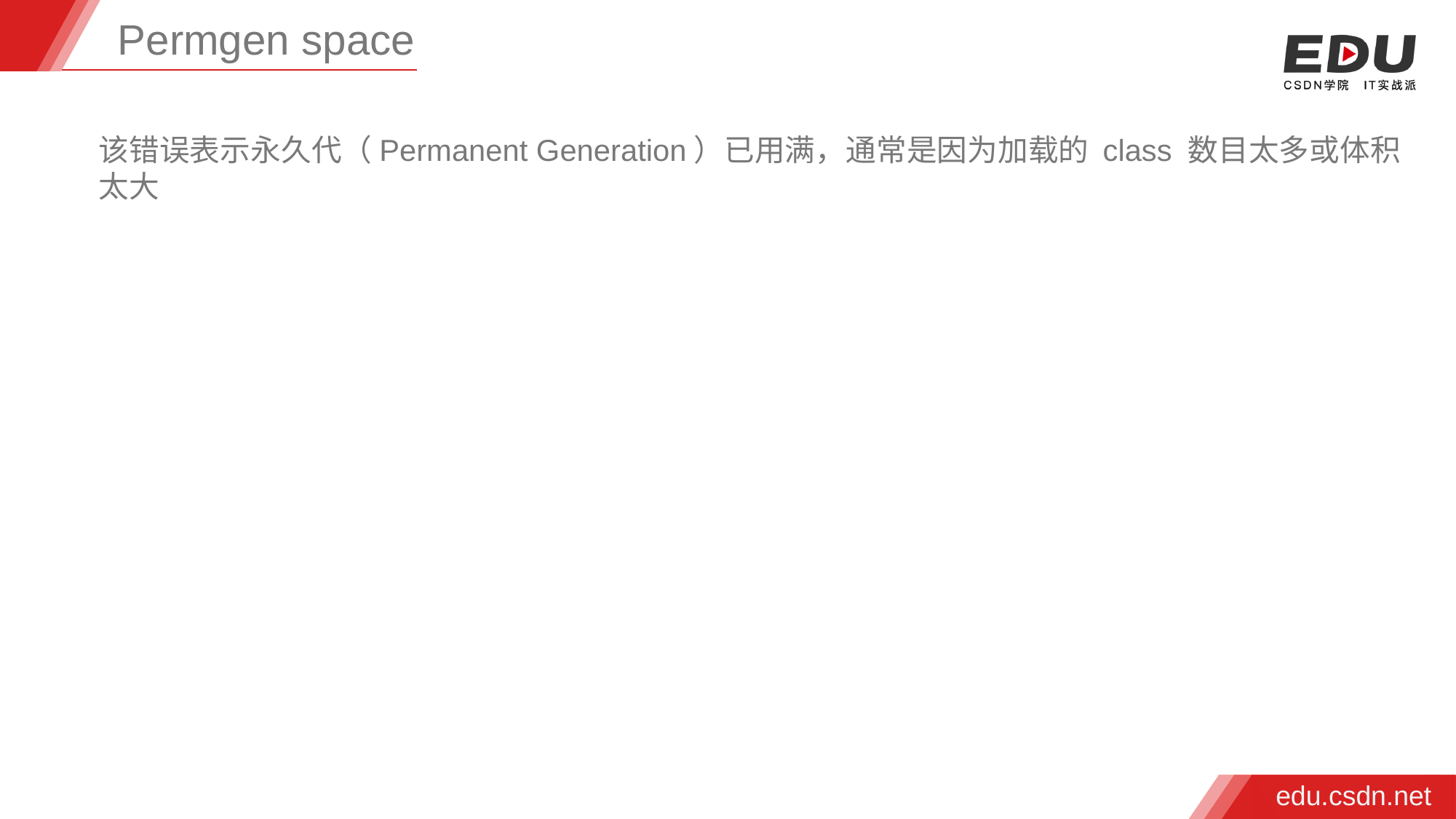

Permgen space
该错误表示永久代（Permanent Generation）已用满，通常是因为加载的 class 数目太多或体积太大
edu.csdn.net